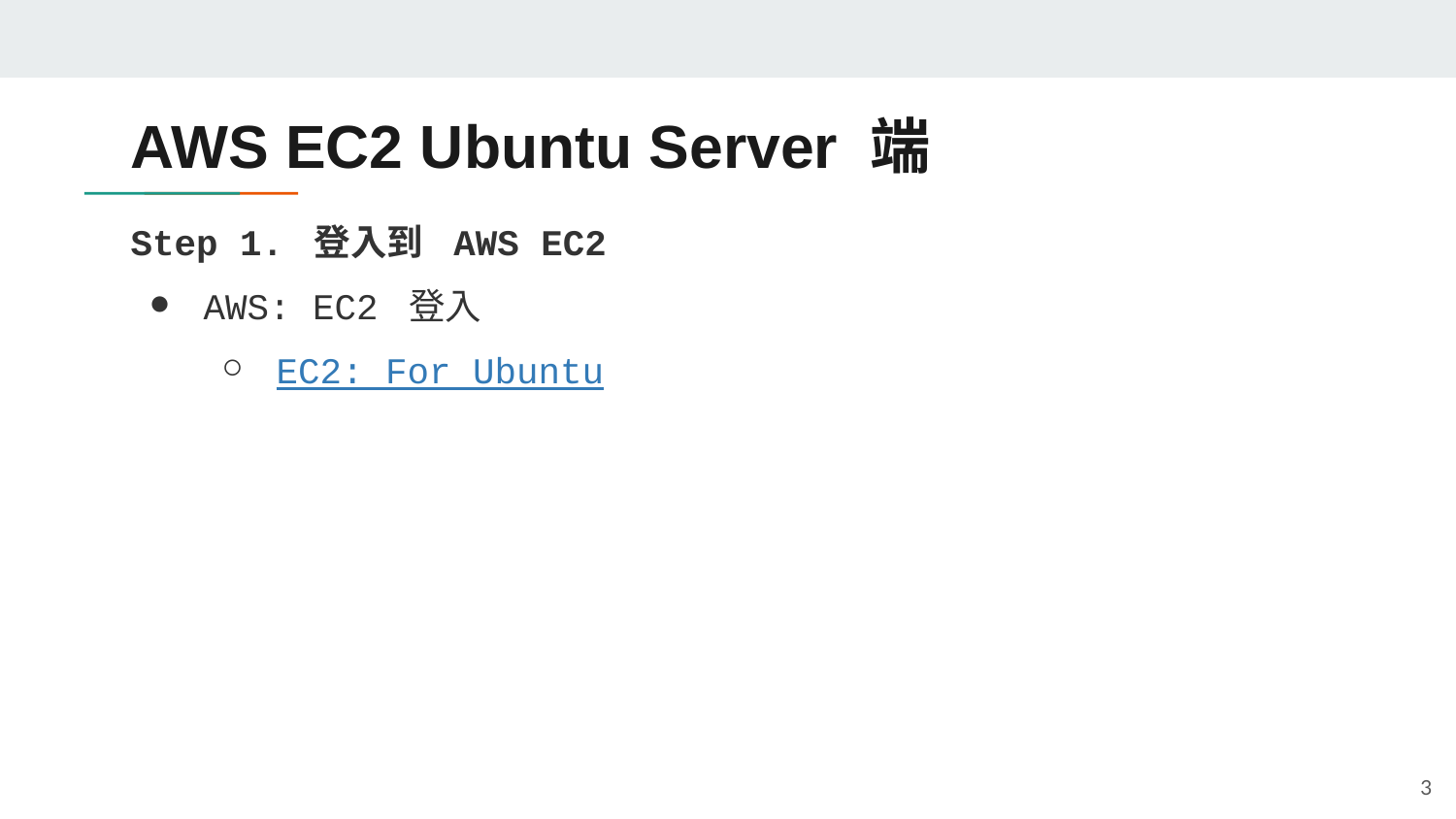

# AWS EC2 Ubuntu Server 端
Step 1. 登入到 AWS EC2
AWS: EC2 登入
EC2: For Ubuntu

3